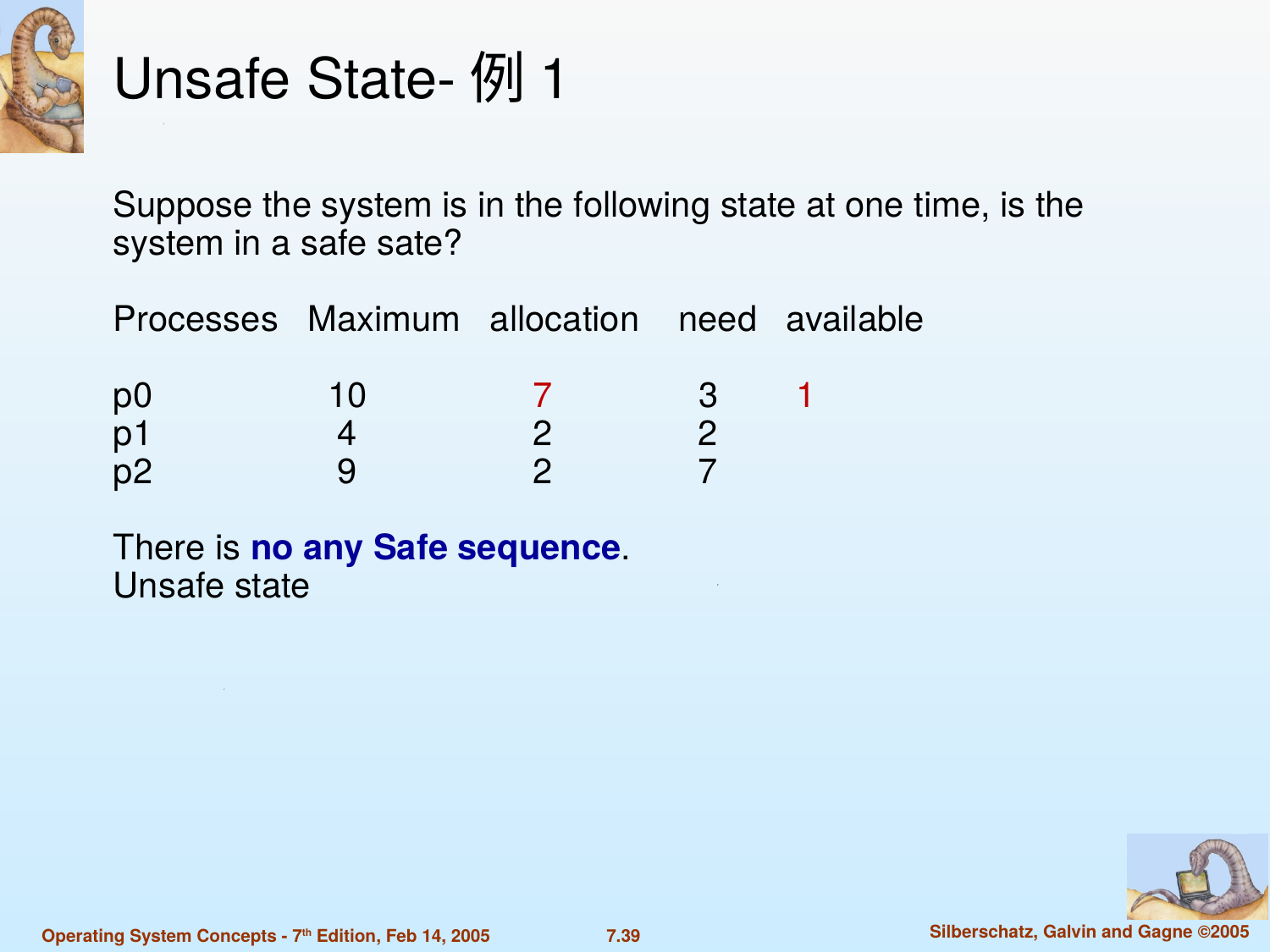

Unsafe State-例1
Suppose the system is in the following state at one time, is the system in a safe sate?

Processes   Maximum   allocation    need   available

p0                  10                 7               3        1
p1                   4                  2               2
p2                   9                  2               7

There is no any Safe sequence.
Unsafe state